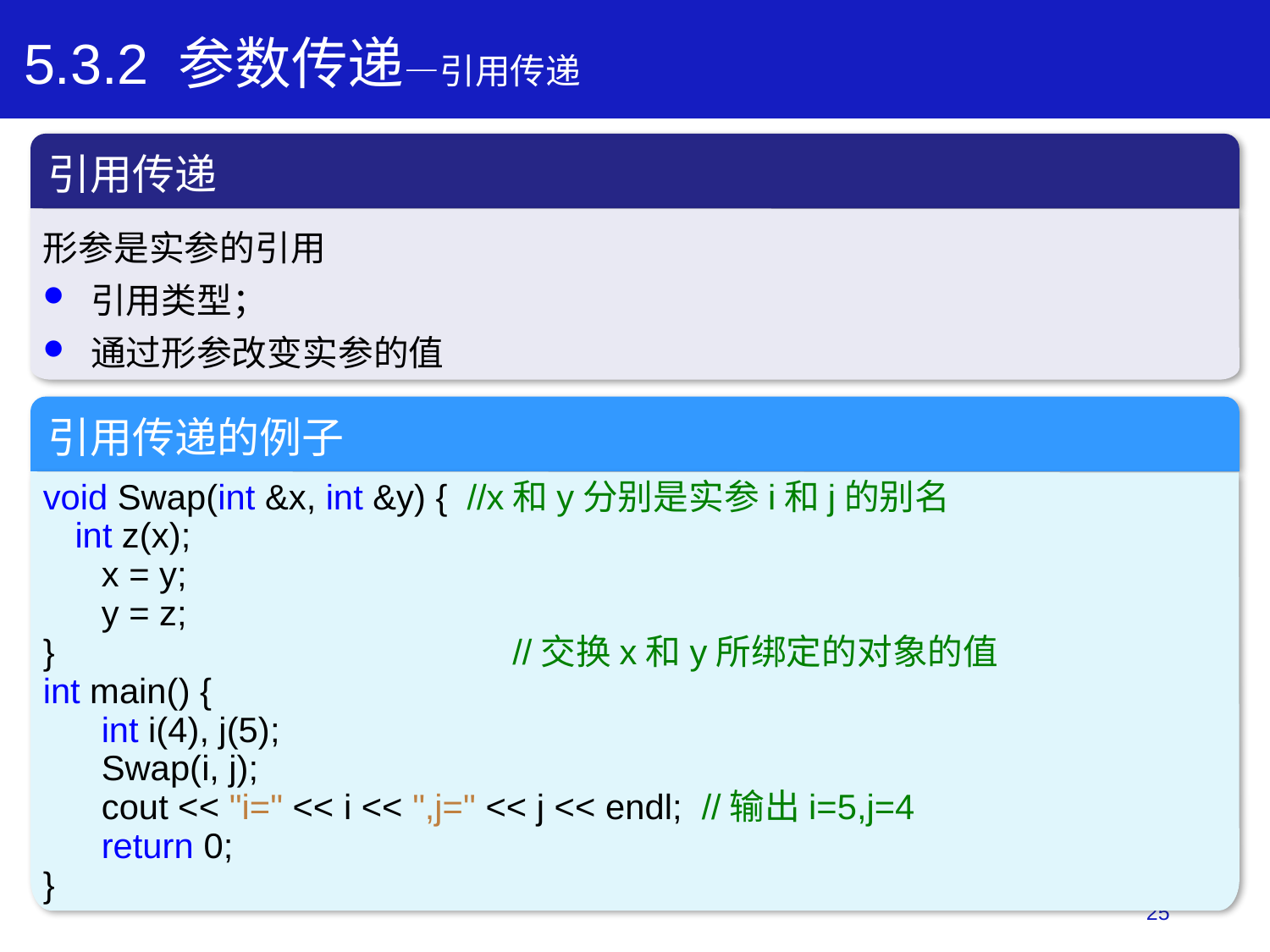

5.3.2 参数传递—引用传递
引用传递
形参是实参的引用
引用类型；
通过形参改变实参的值
引用传递的例子
void Swap(int &x, int &y) {  //x和y分别是实参i和j的别名
   int z(x);
      x = y;
      y = z;
}                                               //交换x和y所绑定的对象的值
int main() {
      int i(4), j(5);
      Swap(i, j);
      cout << "i=" << i << ",j=" << j << endl;  //输出i=5,j=4
      return 0;
}
25